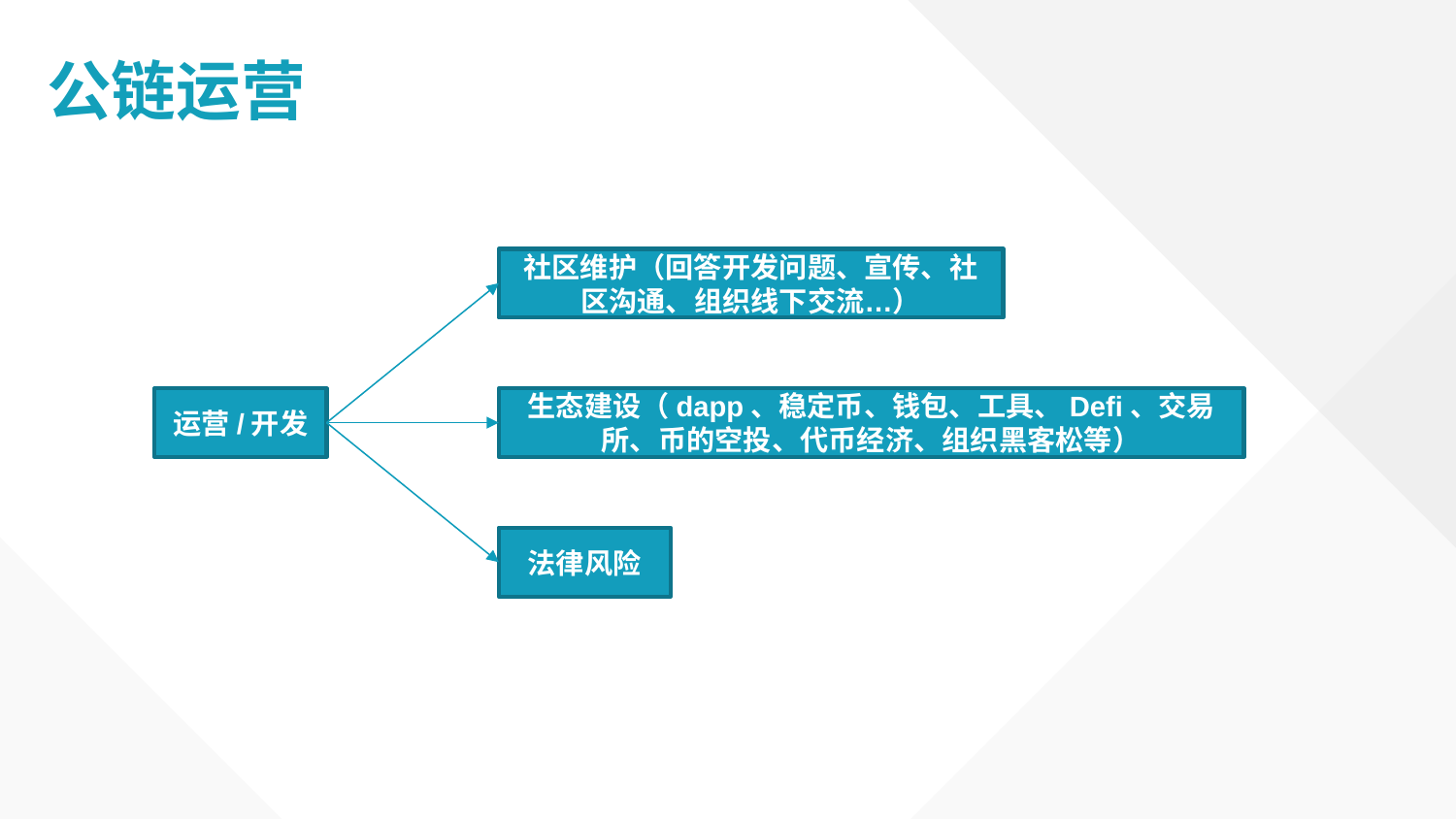

# 公链运营
社区维护（回答开发问题、宣传、社区沟通、组织线下交流…）
运营/开发
生态建设（dapp、稳定币、钱包、工具、Defi、交易所、币的空投、代币经济、组织黑客松等）
法律风险